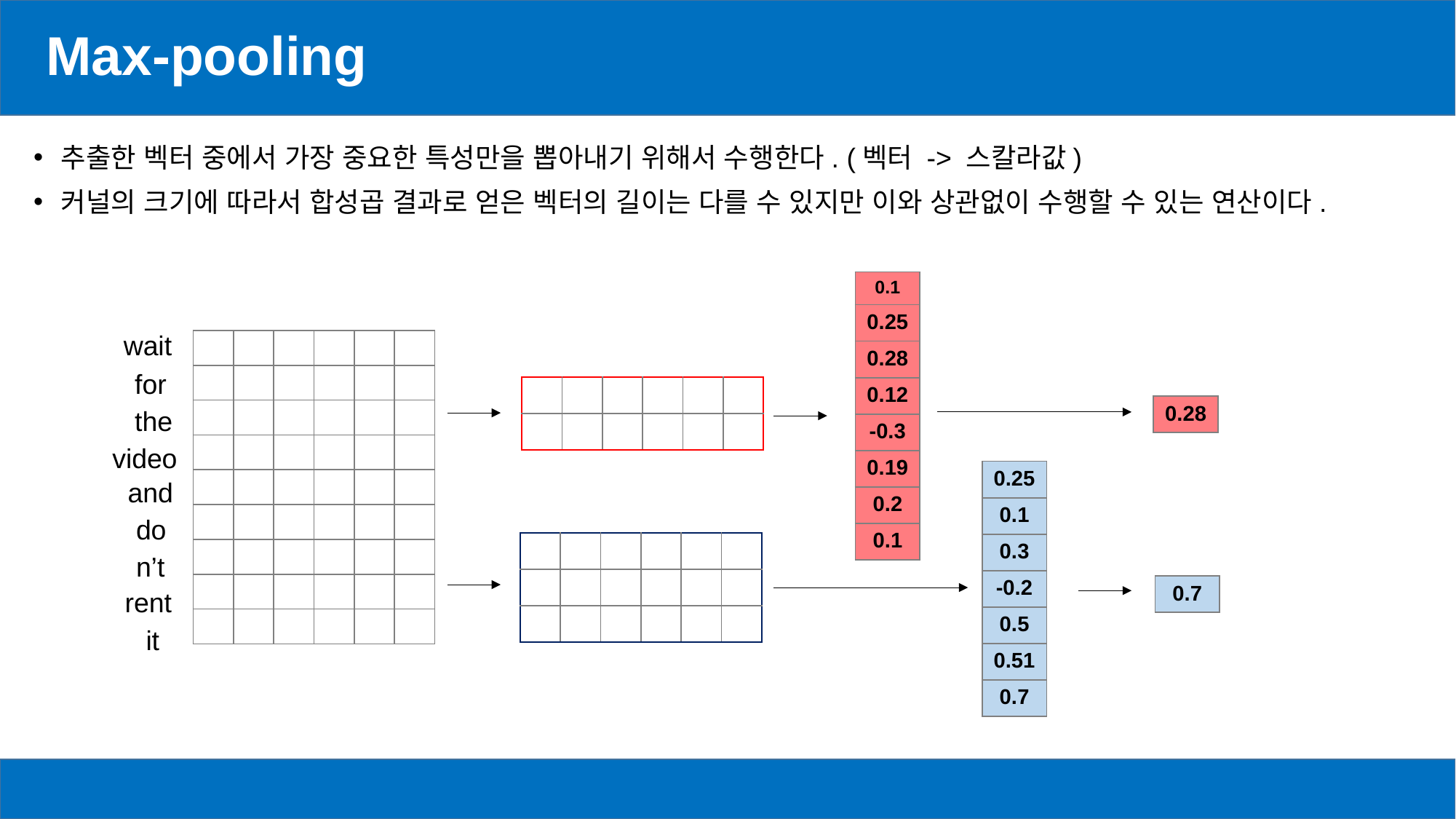

# Max-pooling
추출한 벡터 중에서 가장 중요한 특성만을 뽑아내기 위해서 수행한다. (벡터 -> 스칼라값)
커널의 크기에 따라서 합성곱 결과로 얻은 벡터의 길이는 다를 수 있지만 이와 상관없이 수행할 수 있는 연산이다.
| 0.1 |
| --- |
| 0.25 |
| 0.28 |
| 0.12 |
| -0.3 |
| 0.19 |
| 0.2 |
| 0.1 |
wait
|  |  |  |  |  |  |
| --- | --- | --- | --- | --- | --- |
|  |  |  |  |  |  |
|  |  |  |  |  |  |
|  |  |  |  |  |  |
|  |  |  |  |  |  |
|  |  |  |  |  |  |
|  |  |  |  |  |  |
|  |  |  |  |  |  |
|  |  |  |  |  |  |
for
|  |  |  |  |  |  |
| --- | --- | --- | --- | --- | --- |
|  |  |  |  |  |  |
| 0.28 |
| --- |
the
video
| 0.25 |
| --- |
| 0.1 |
| 0.3 |
| -0.2 |
| 0.5 |
| 0.51 |
| 0.7 |
and
do
|  |  |  |  |  |  |
| --- | --- | --- | --- | --- | --- |
|  |  |  |  |  |  |
|  |  |  |  |  |  |
n’t
| 0.7 |
| --- |
rent
it